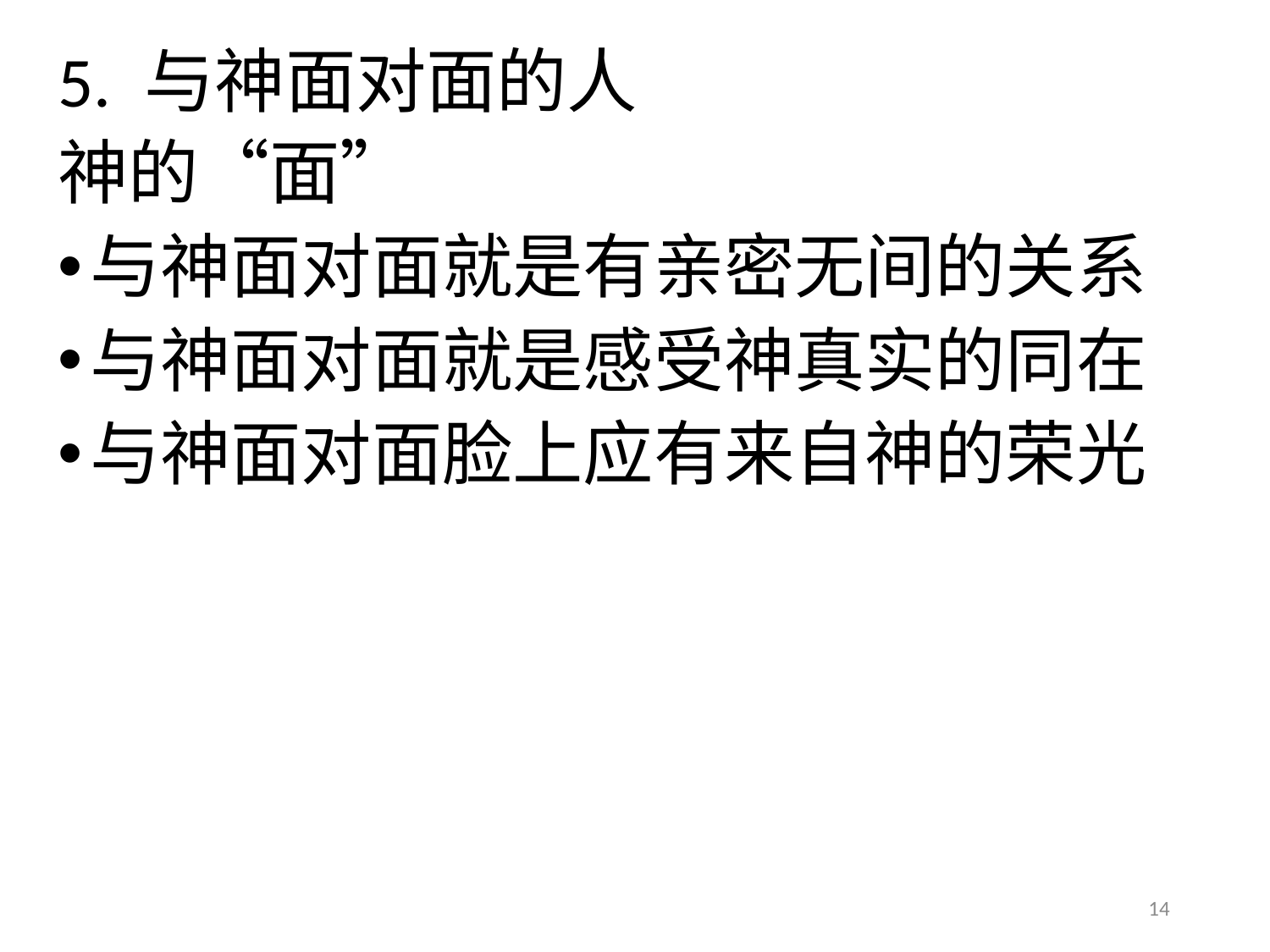

# 5. 与神面对面的人
神的“面”
与神面对面就是有亲密无间的关系
与神面对面就是感受神真实的同在
与神面对面脸上应有来自神的荣光

14